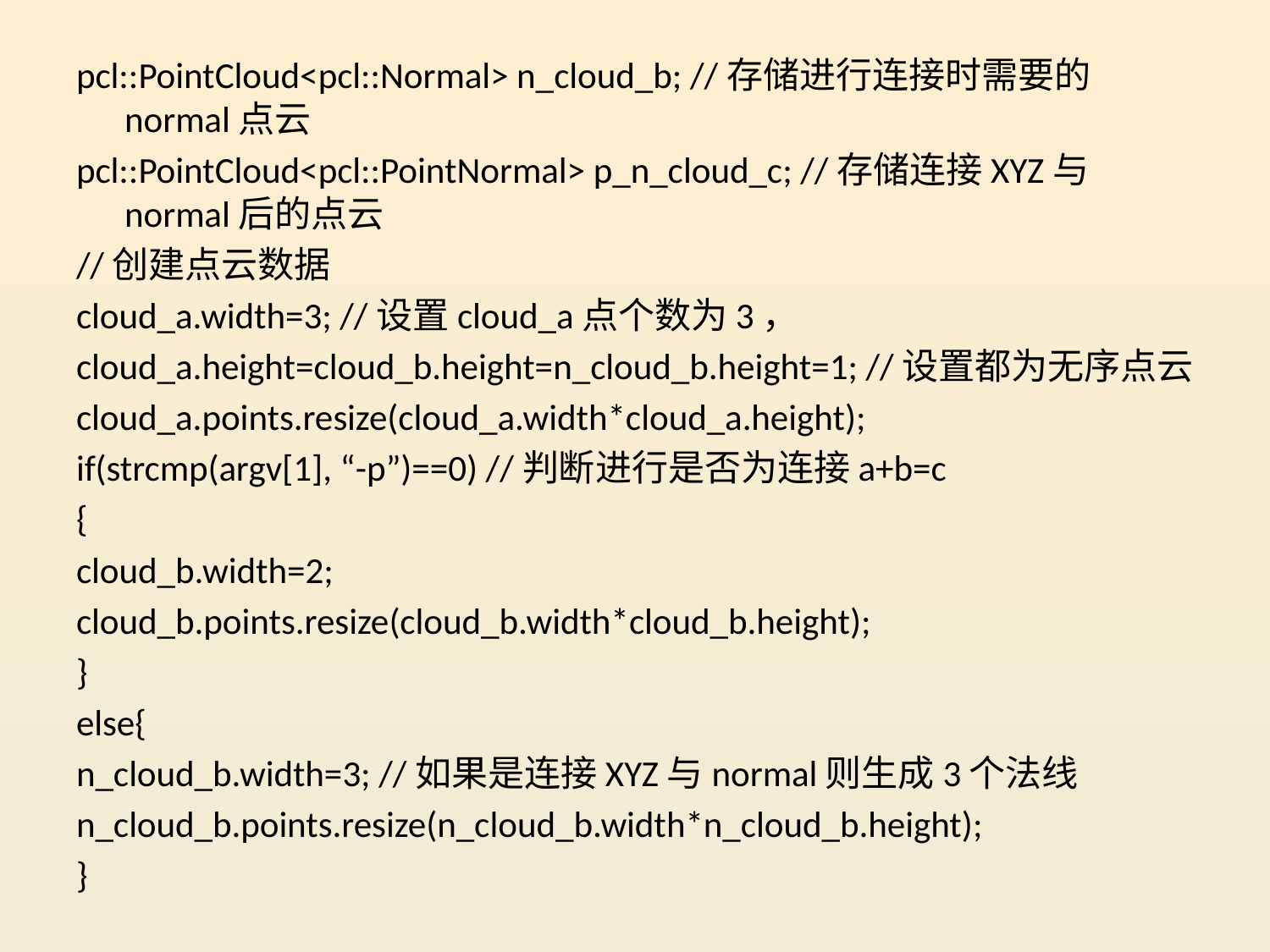

pcl::PointCloud<pcl::Normal> n_cloud_b; //存储进行连接时需要的normal点云
pcl::PointCloud<pcl::PointNormal> p_n_cloud_c; //存储连接XYZ与normal后的点云
//创建点云数据
cloud_a.width=3; //设置cloud_a点个数为3，
cloud_a.height=cloud_b.height=n_cloud_b.height=1; //设置都为无序点云
cloud_a.points.resize(cloud_a.width*cloud_a.height);
if(strcmp(argv[1], “-p”)==0) //判断进行是否为连接a+b=c
{
cloud_b.width=2;
cloud_b.points.resize(cloud_b.width*cloud_b.height);
}
else{
n_cloud_b.width=3; //如果是连接XYZ与normal则生成3个法线
n_cloud_b.points.resize(n_cloud_b.width*n_cloud_b.height);
}